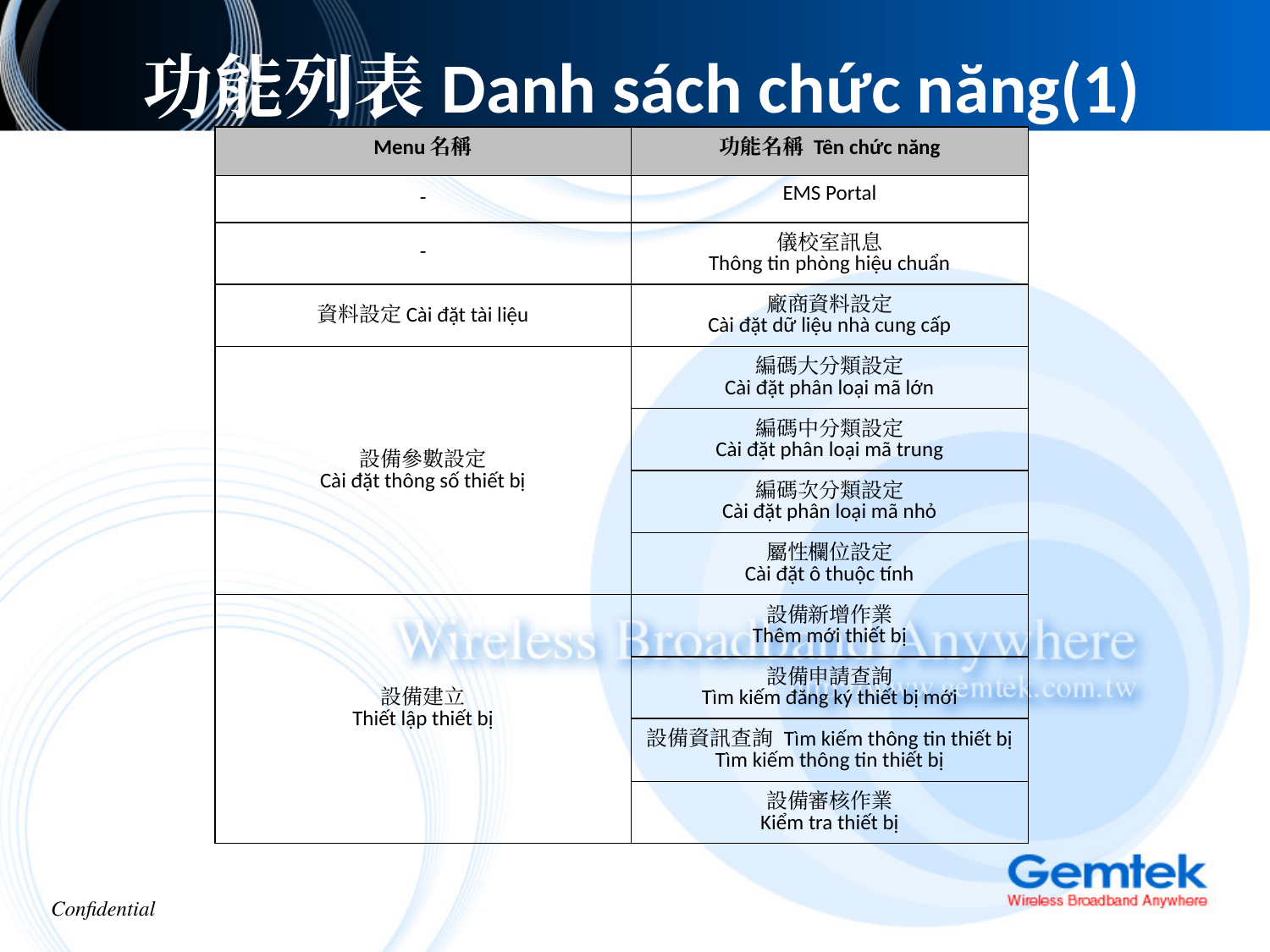

# 功能列表Danh sách chức năng(1)
| Menu名稱 | 功能名稱 Tên chức năng |
| --- | --- |
| - | EMS Portal |
| - | 儀校室訊息 Thông tin phòng hiệu chuẩn |
| 資料設定Cài đặt tài liệu | 廠商資料設定 Cài đặt dữ liệu nhà cung cấp |
| 設備參數設定 Cài đặt thông số thiết bị | 編碼大分類設定 Cài đặt phân loại mã lớn |
|  | 編碼中分類設定 Cài đặt phân loại mã trung |
|  | 編碼次分類設定 Cài đặt phân loại mã nhỏ |
|  | 屬性欄位設定 Cài đặt ô thuộc tính |
| 設備建立 Thiết lập thiết bị | 設備新增作業 Thêm mới thiết bị |
|  | 設備申請查詢 Tìm kiếm đăng ký thiết bị mới |
|  | 設備資訊查詢 Tìm kiếm thông tin thiết bị Tìm kiếm thông tin thiết bị |
|  | 設備審核作業 Kiểm tra thiết bị |